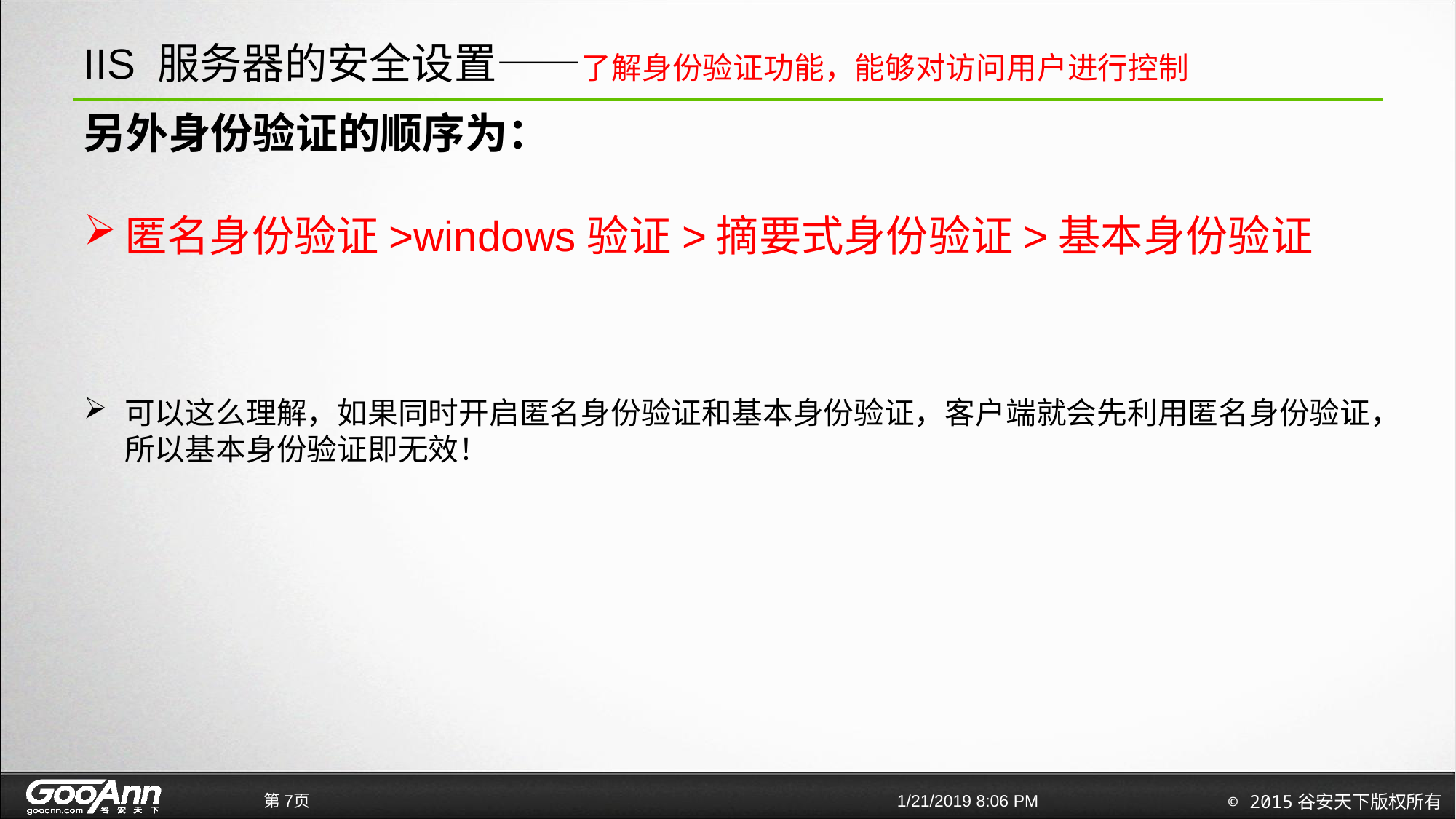

# IIS 服务器的安全设置——了解身份验证功能，能够对访问用户进行控制
另外身份验证的顺序为：

匿名身份验证>windows验证>摘要式身份验证>基本身份验证

可以这么理解，如果同时开启匿名身份验证和基本身份验证，客户端就会先利用匿名身份验证，所以基本身份验证即无效！